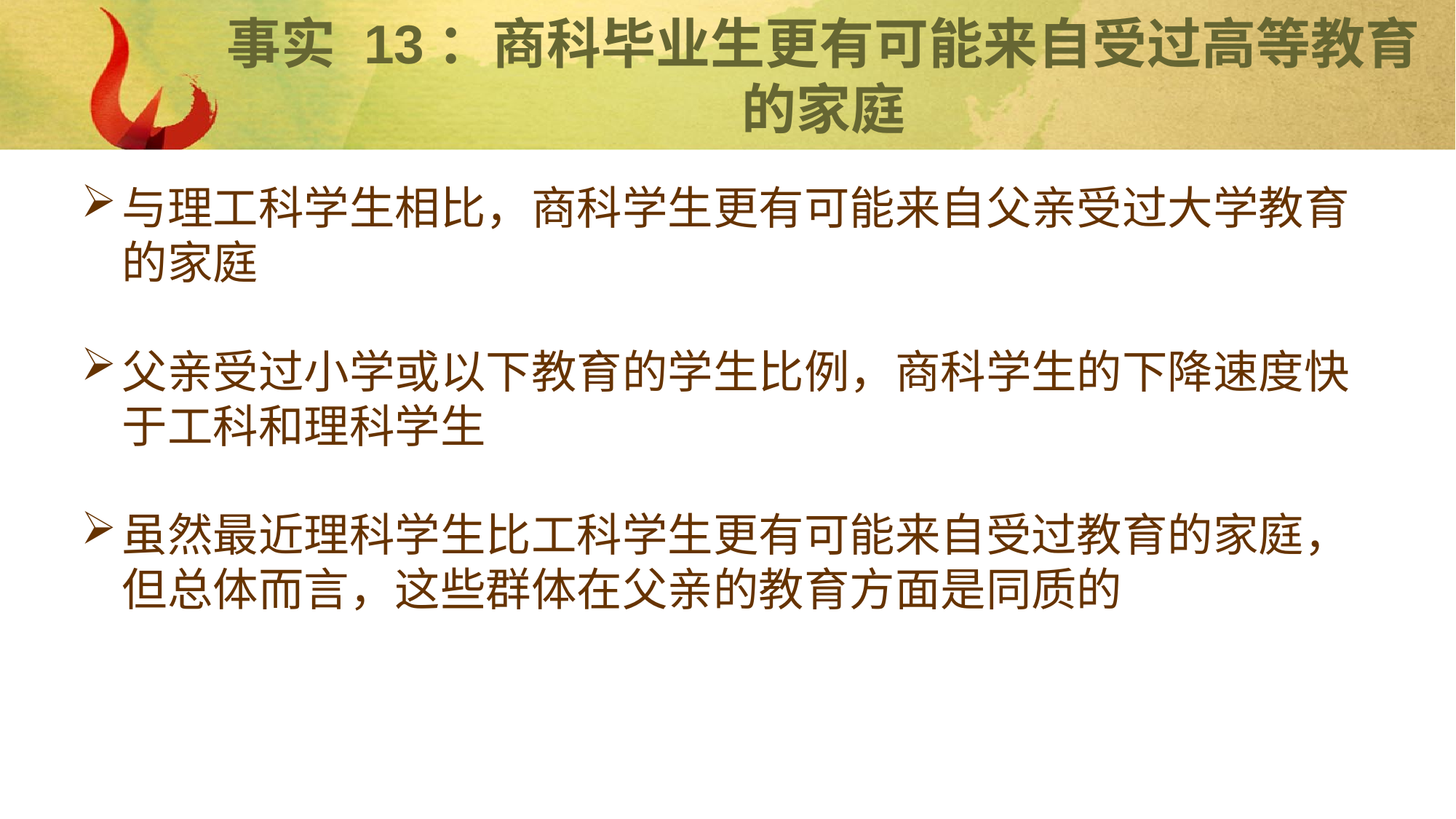

# 事实 13：商科毕业生更有可能来自受过高等教育的家庭
与理工科学生相比，商科学生更有可能来自父亲受过大学教育的家庭

父亲受过小学或以下教育的学生比例，商科学生的下降速度快于工科和理科学生

虽然最近理科学生比工科学生更有可能来自受过教育的家庭，但总体而言，这些群体在父亲的教育方面是同质的
30